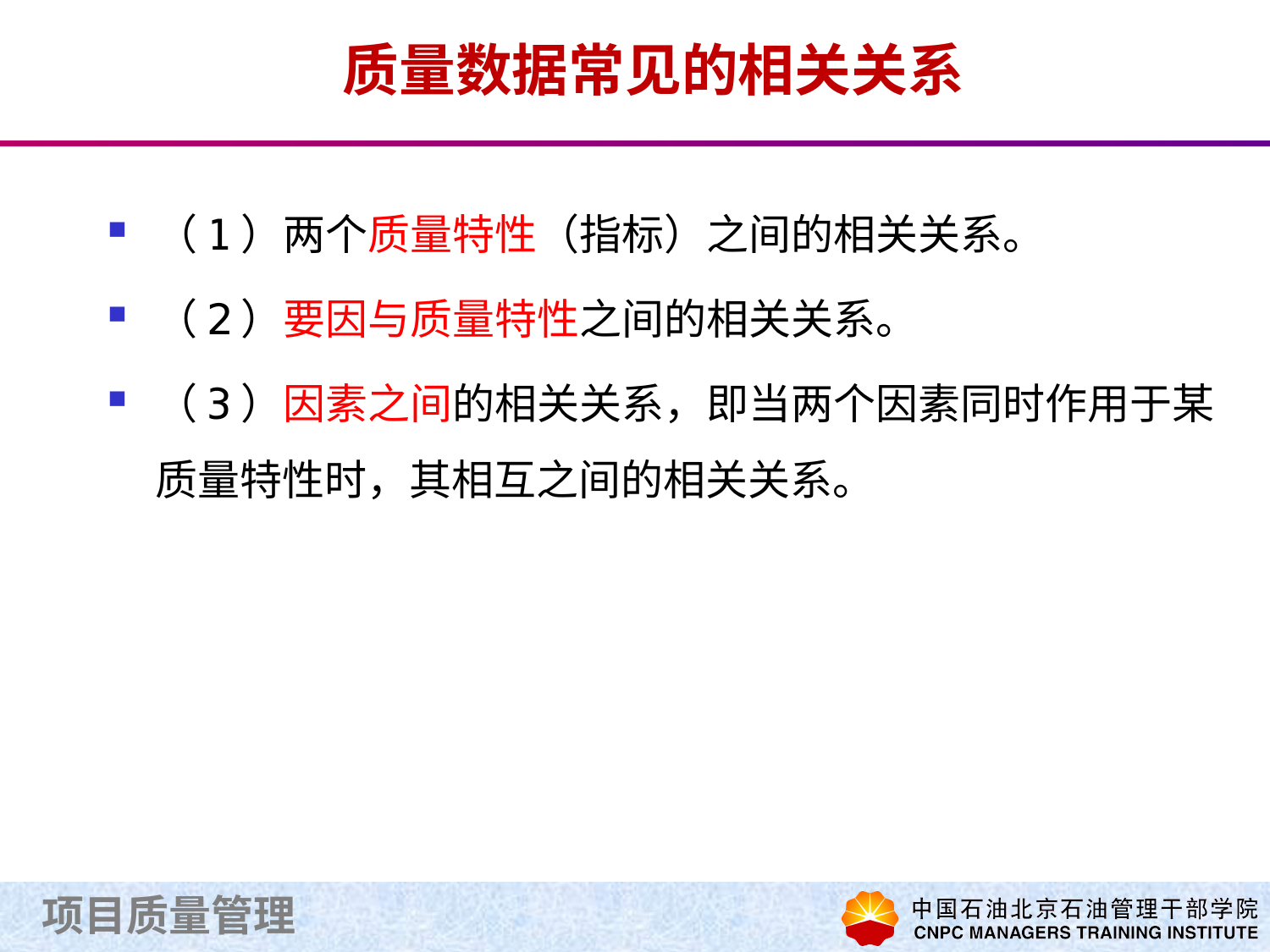

# 质量数据常见的相关关系
（1）两个质量特性（指标）之间的相关关系。
（2）要因与质量特性之间的相关关系。
（3）因素之间的相关关系，即当两个因素同时作用于某质量特性时，其相互之间的相关关系。